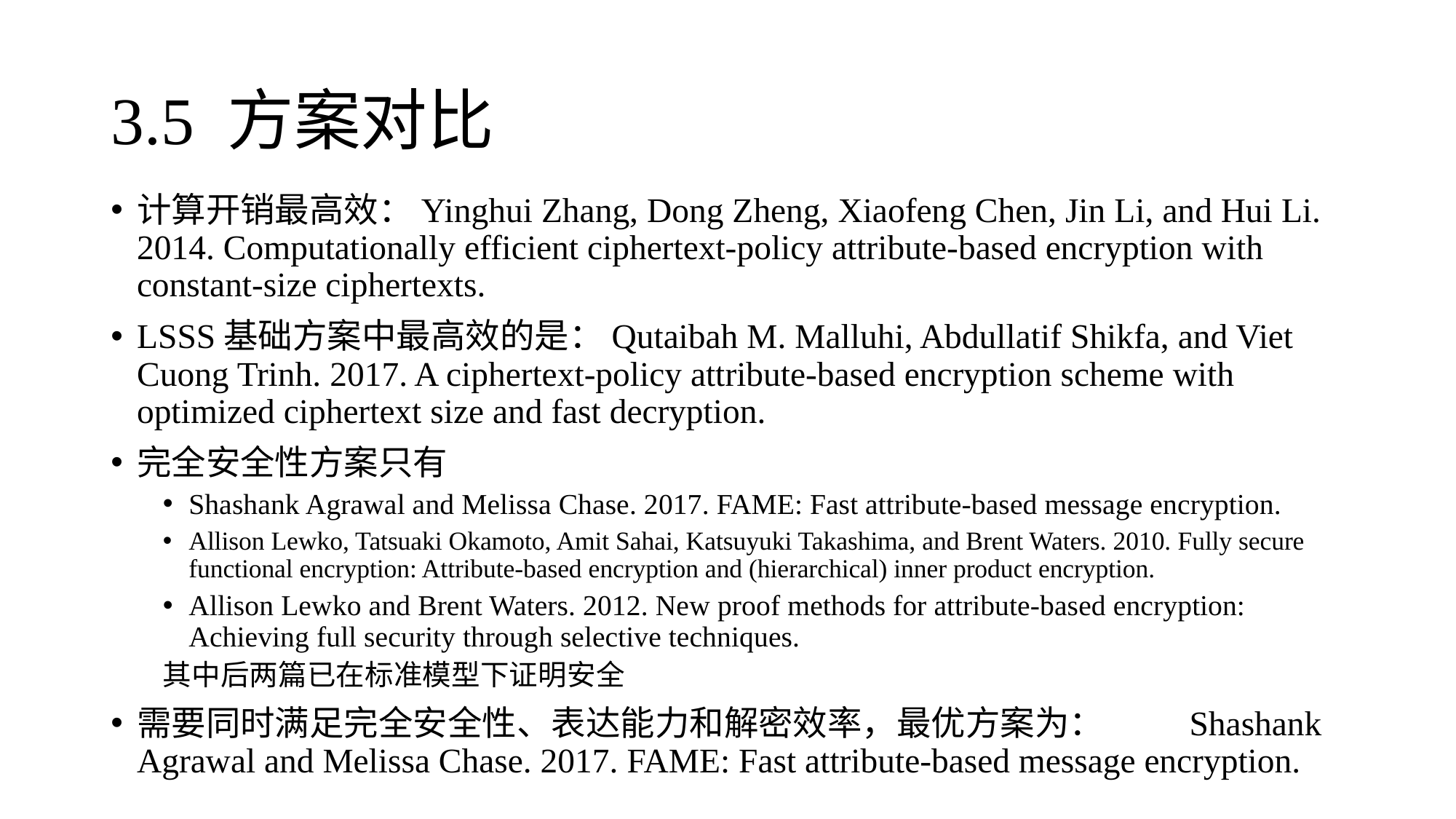

# 3.5 方案对比
计算开销最高效：Yinghui Zhang, Dong Zheng, Xiaofeng Chen, Jin Li, and Hui Li. 2014. Computationally efficient ciphertext-policy attribute-based encryption with constant-size ciphertexts.
LSSS基础方案中最高效的是：Qutaibah M. Malluhi, Abdullatif Shikfa, and Viet Cuong Trinh. 2017. A ciphertext-policy attribute-based encryption scheme with optimized ciphertext size and fast decryption.
完全安全性方案只有
Shashank Agrawal and Melissa Chase. 2017. FAME: Fast attribute-based message encryption.
Allison Lewko, Tatsuaki Okamoto, Amit Sahai, Katsuyuki Takashima, and Brent Waters. 2010. Fully secure functional encryption: Attribute-based encryption and (hierarchical) inner product encryption.
Allison Lewko and Brent Waters. 2012. New proof methods for attribute-based encryption: Achieving full security through selective techniques.
其中后两篇已在标准模型下证明安全
需要同时满足完全安全性、表达能力和解密效率，最优方案为： 	 Shashank Agrawal and Melissa Chase. 2017. FAME: Fast attribute-based message encryption.